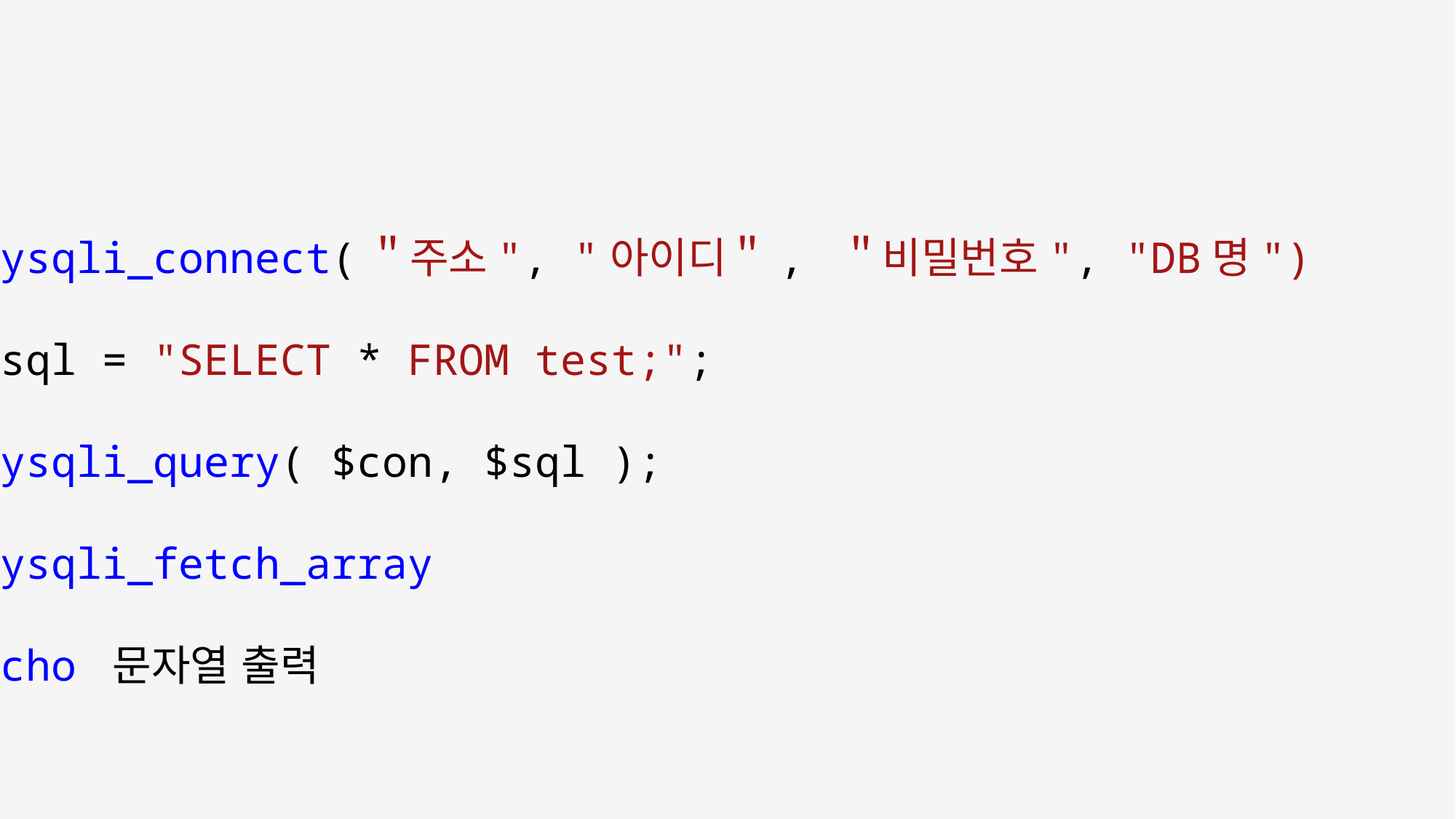

mysqli_connect(＂주소", "아이디＂, ＂비밀번호", "DB명")
$sql = "SELECT * FROM test;";
mysqli_query( $con, $sql );
mysqli_fetch_array
echo 문자열 출력